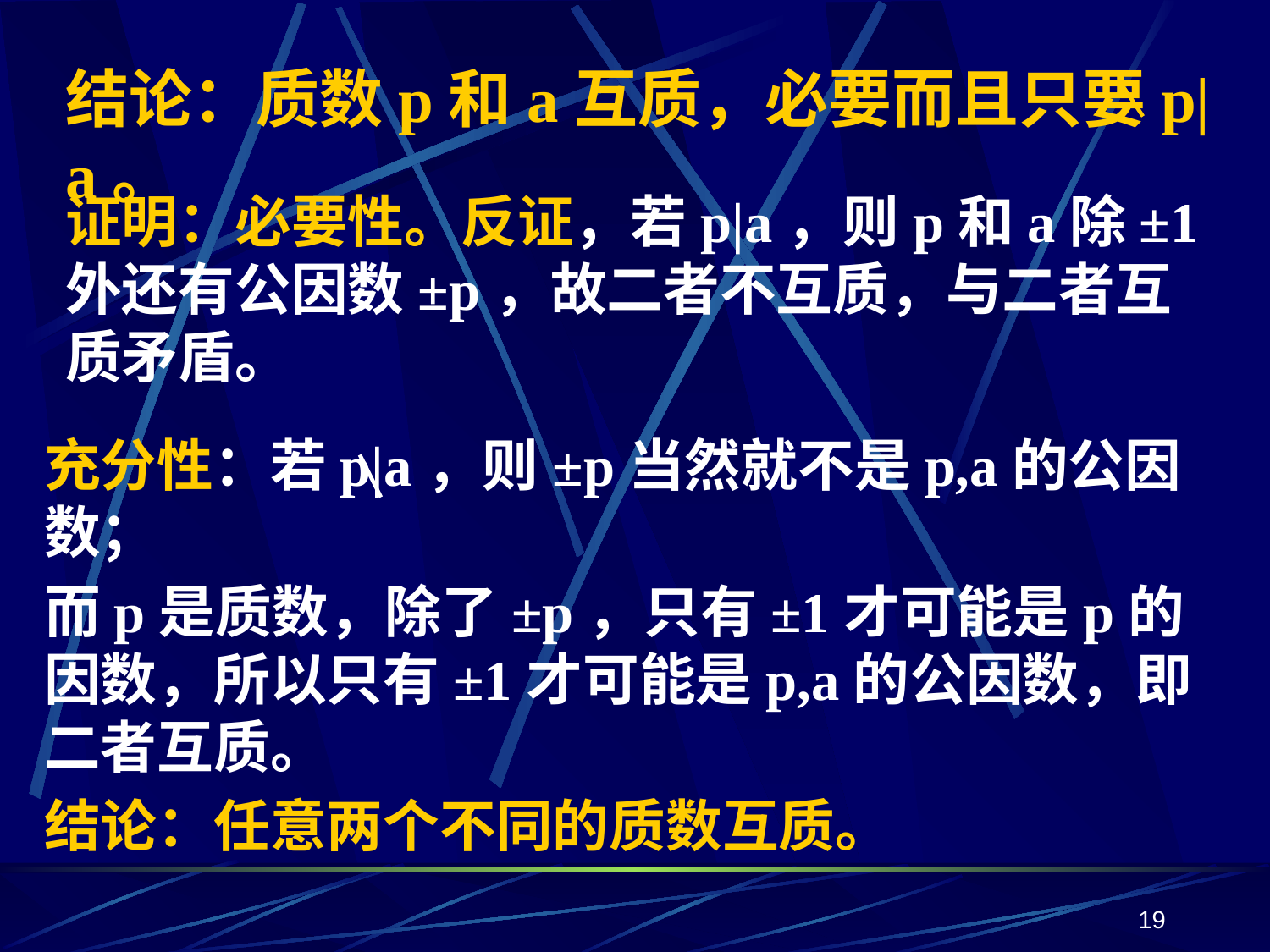

结论：质数p和a互质，必要而且只要p| a。

证明：必要性。反证，若p|a，则p和a除±1外还有公因数±p，故二者不互质，与二者互质矛盾。
充分性：若p|a，则±p当然就不是p,a的公因数；
而p是质数，除了±p，只有±1才可能是p的因数，所以只有±1才可能是p,a的公因数，即二者互质。
结论：任意两个不同的质数互质。

19